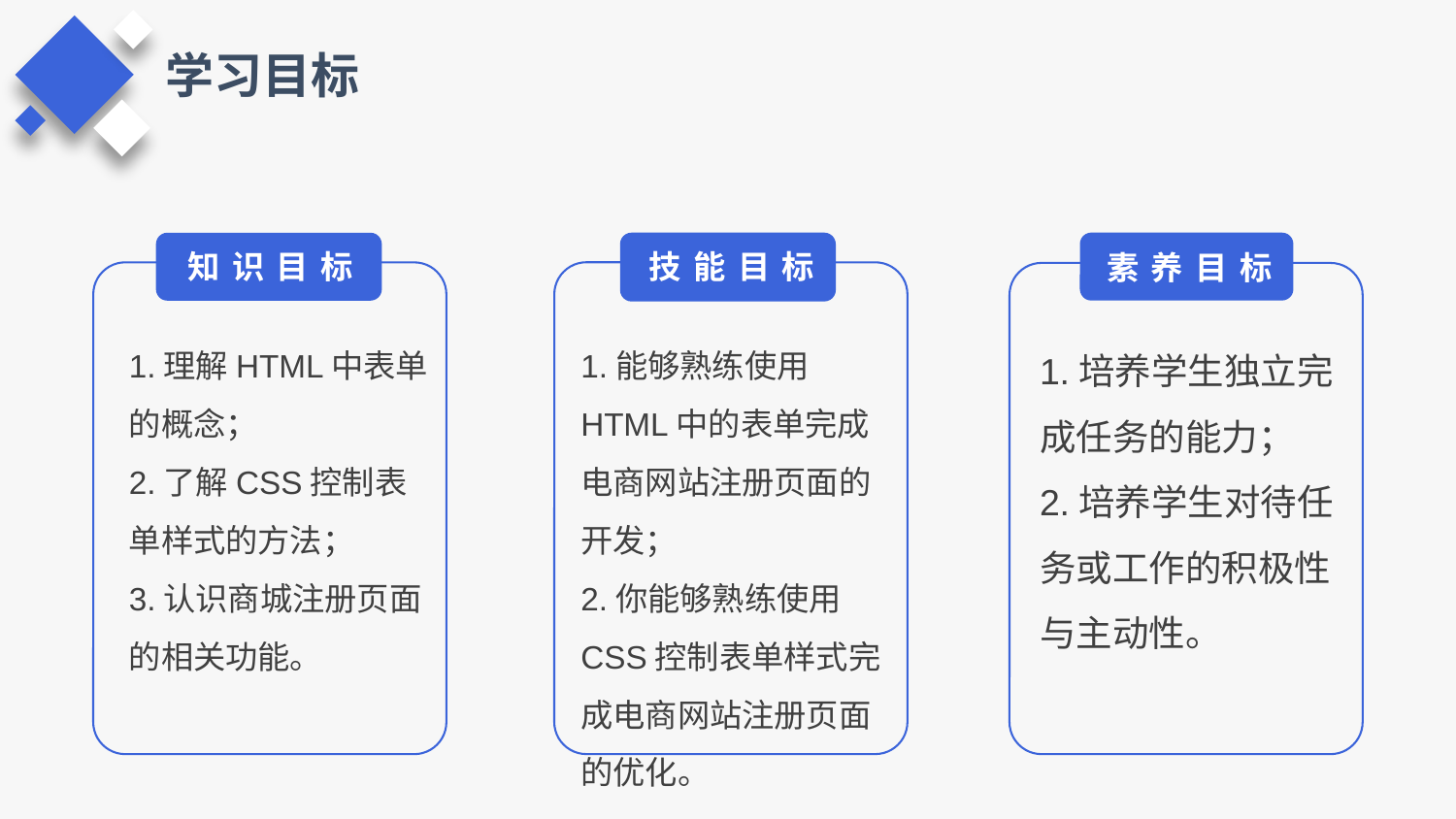

学习目标

素养目标

1.培养学生独立完成任务的能力；
2.培养学生对待任务或工作的积极性与主动性。

技能目标

1.能够熟练使用HTML中的表单完成电商网站注册页面的开发；
2.你能够熟练使用CSS控制表单样式完成电商网站注册页面的优化。

知识目标

1.理解HTML中表单的概念；
2.了解CSS控制表单样式的方法；
3.认识商城注册页面的相关功能。